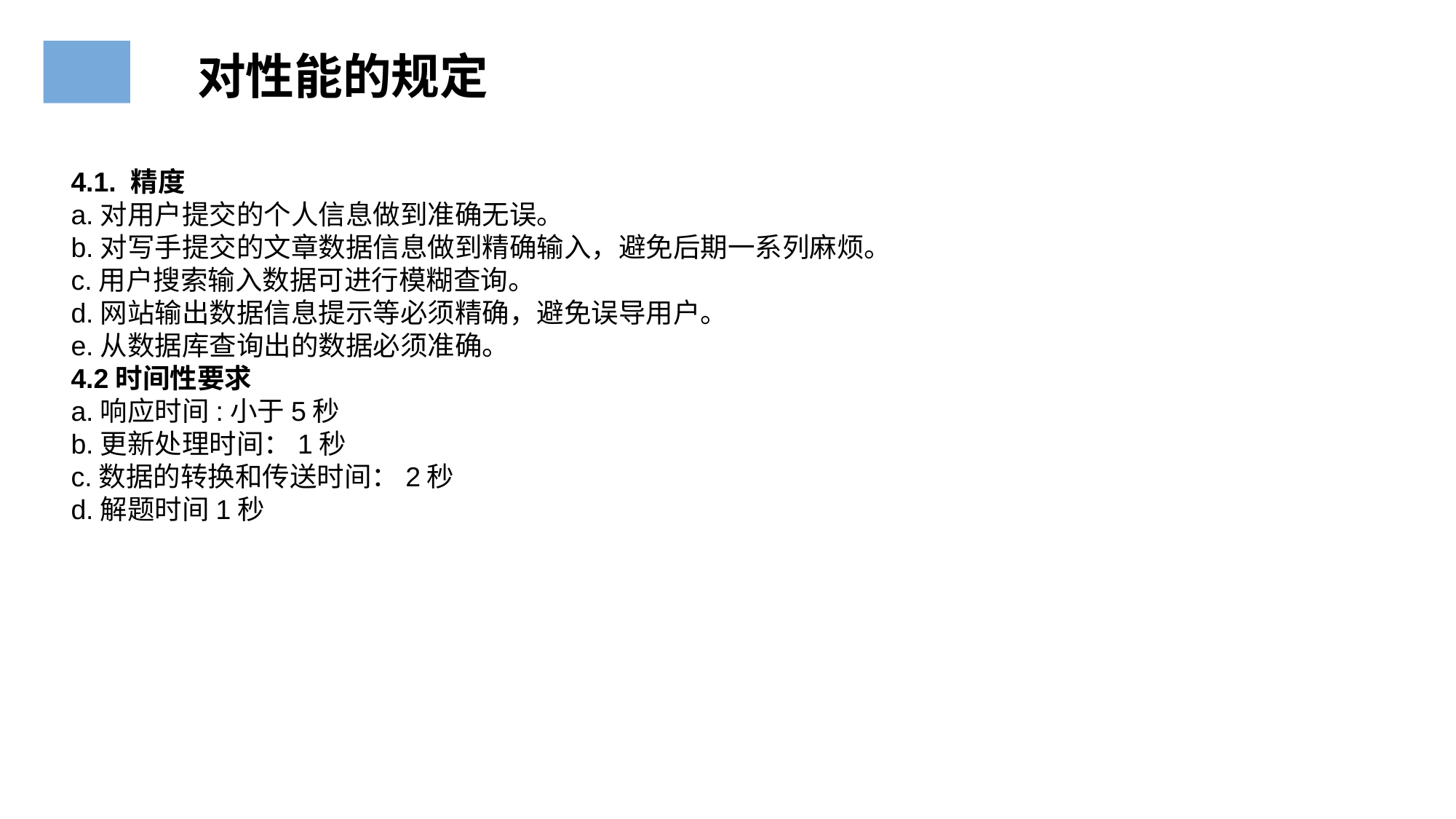

对性能的规定
4.1. 精度
a.对用户提交的个人信息做到准确无误。
b.对写手提交的文章数据信息做到精确输入，避免后期一系列麻烦。
c.用户搜索输入数据可进行模糊查询。
d.网站输出数据信息提示等必须精确，避免误导用户。
e.从数据库查询出的数据必须准确。
4.2时间性要求
a.响应时间:小于5秒
b.更新处理时间：1秒
c.数据的转换和传送时间：2秒
d.解题时间1秒